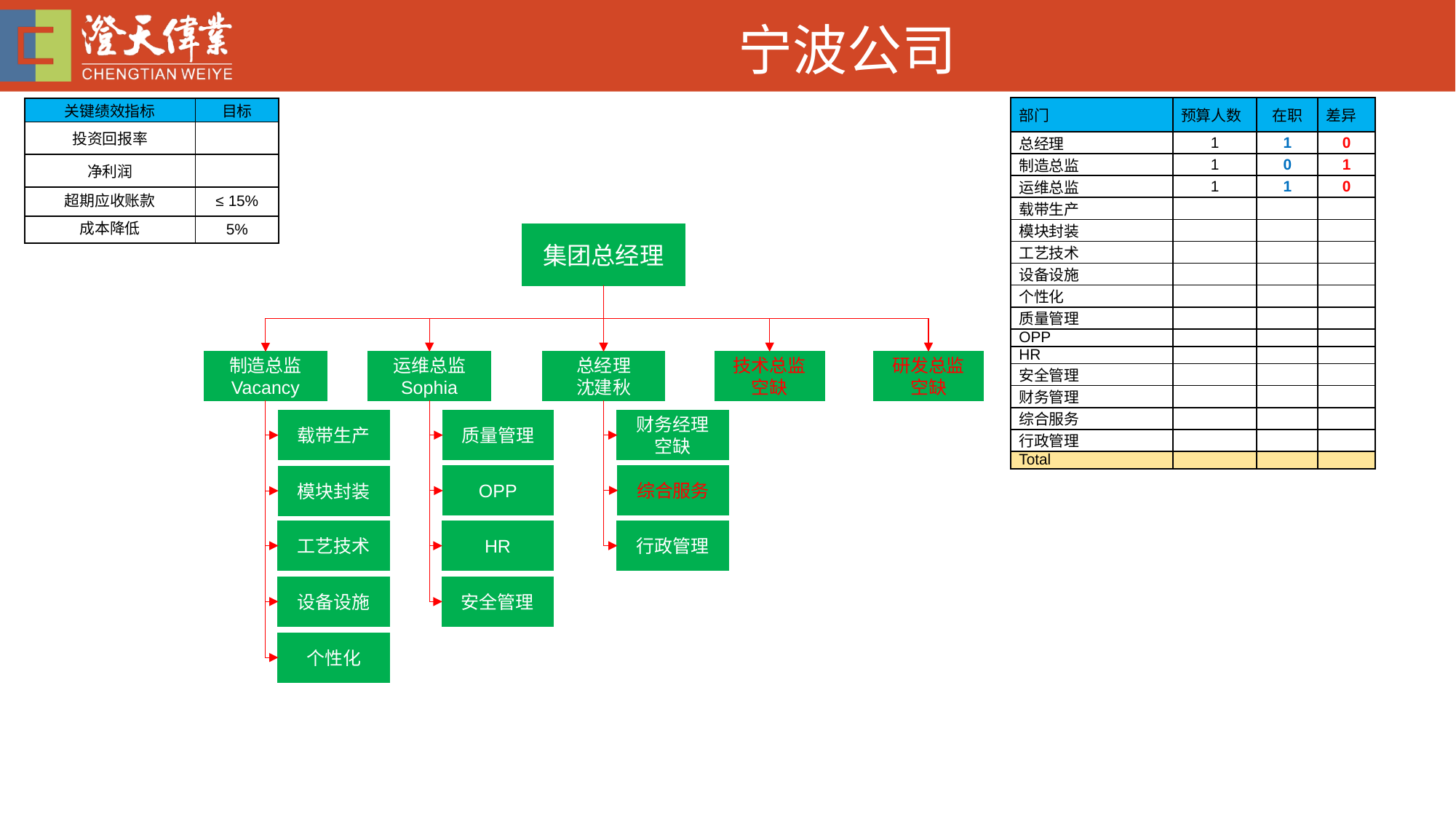

# 宁波公司
| 部门 | 预算人数 | 在职 | 差异 |
| --- | --- | --- | --- |
| 总经理 | 1 | 1 | 0 |
| 制造总监 | 1 | 0 | 1 |
| 运维总监 | 1 | 1 | 0 |
| 载带生产 |  |  |  |
| 模块封装 |  |  |  |
| 工艺技术 |  |  |  |
| 设备设施 |  |  |  |
| 个性化 |  |  |  |
| 质量管理 |  |  |  |
| OPP |  |  |  |
| HR |  |  |  |
| 安全管理 |  |  |  |
| 财务管理 |  |  |  |
| 综合服务 |  |  |  |
| 行政管理 |  |  |  |
| Total |  |  |  |
| 关键绩效指标 | 目标 |
| --- | --- |
| 投资回报率 |  |
| 净利润 |  |
| 超期应收账款 | ≤ 15% |
| 成本降低 | 5% |
集团总经理
运维总监
Sophia
技术总监
空缺
研发总监
空缺
总经理
沈建秋
制造总监
Vacancy
载带生产
质量管理
财务经理
空缺
综合服务
OPP
模块封装
行政管理
工艺技术
HR
设备设施
安全管理
个性化